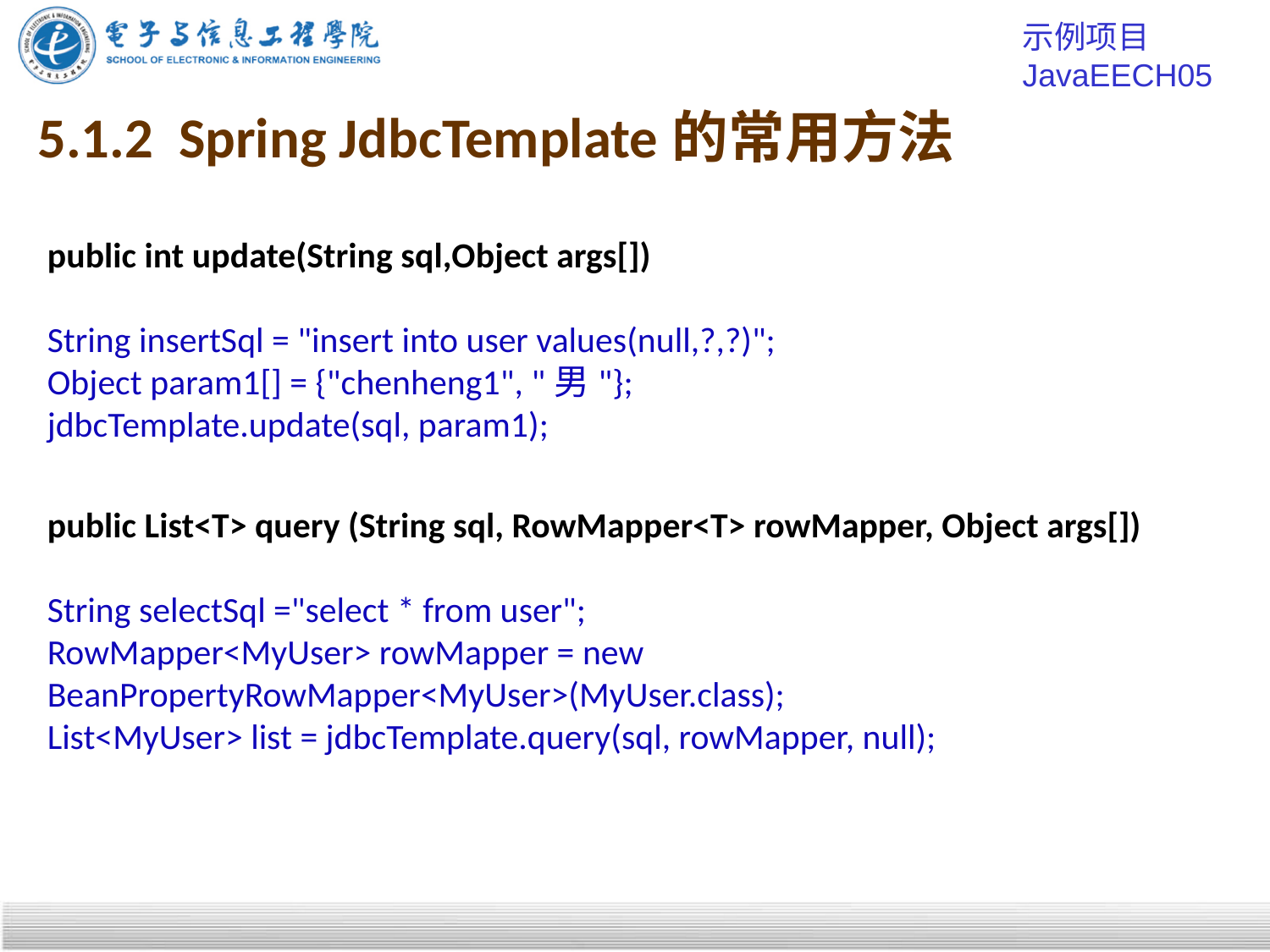

示例项目 JavaEECH05
# 5.1.2  Spring JdbcTemplate的常用方法
public int update(String sql,Object args[])

String insertSql = "insert into user values(null,?,?)";
Object param1[] = {"chenheng1", "男"};
jdbcTemplate.update(sql, param1);

public List<T> query (String sql, RowMapper<T> rowMapper, Object args[])

String selectSql ="select * from user";
RowMapper<MyUser> rowMapper = new BeanPropertyRowMapper<MyUser>(MyUser.class);
List<MyUser> list = jdbcTemplate.query(sql, rowMapper, null);